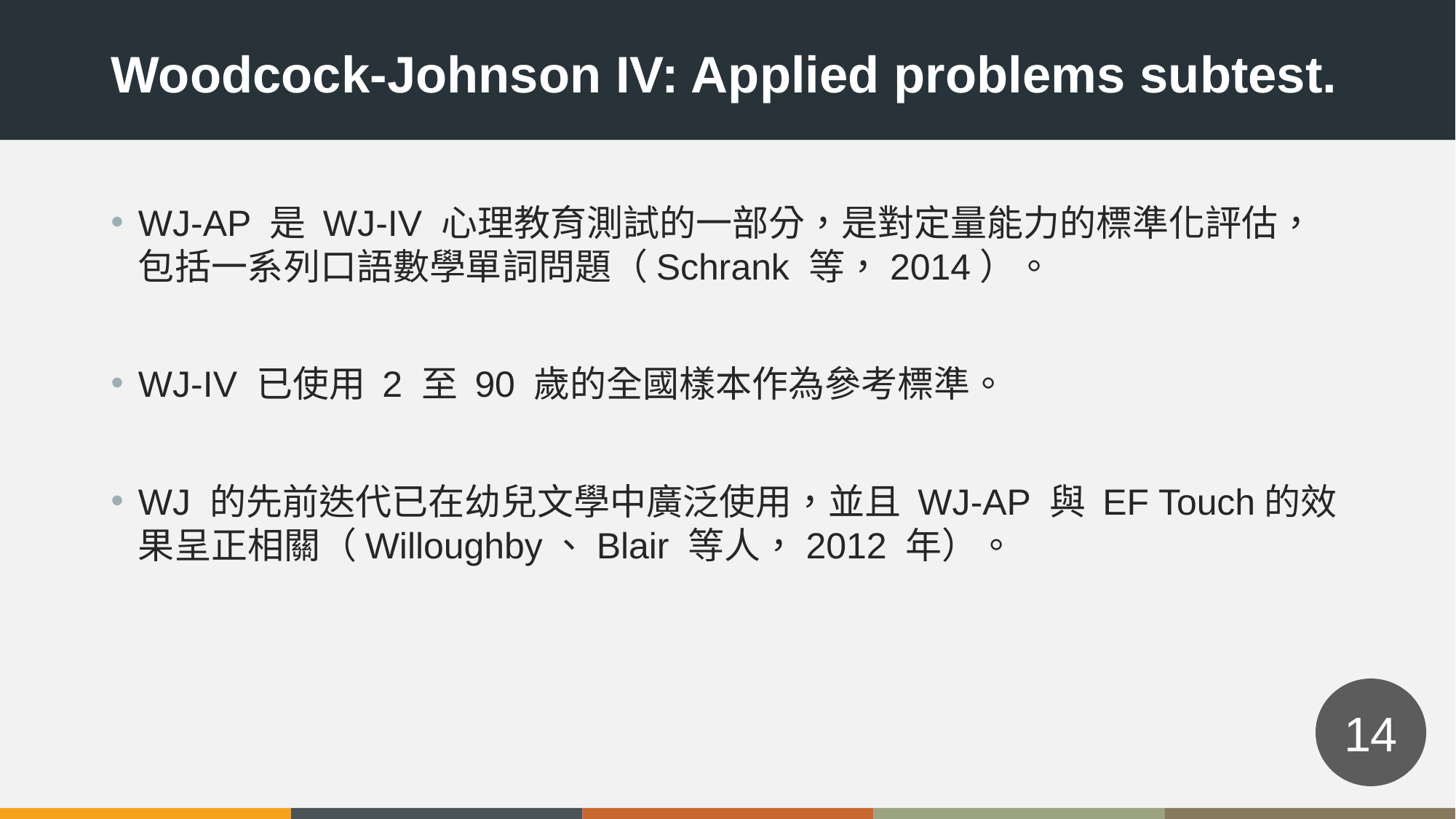

Woodcock-Johnson IV: Applied problems subtest.
WJ-AP 是 WJ-IV 心理教育測試的一部分，是對定量能力的標準化評估，包括一系列口語數學單詞問題（Schrank 等，2014）。

WJ-IV 已使用 2 至 90 歲的全國樣本作為參考標準。

WJ 的先前迭代已在幼兒文學中廣泛使用，並且 WJ-AP 與 EF Touch的效果呈正相關（Willoughby、Blair 等人，2012 年）。
14